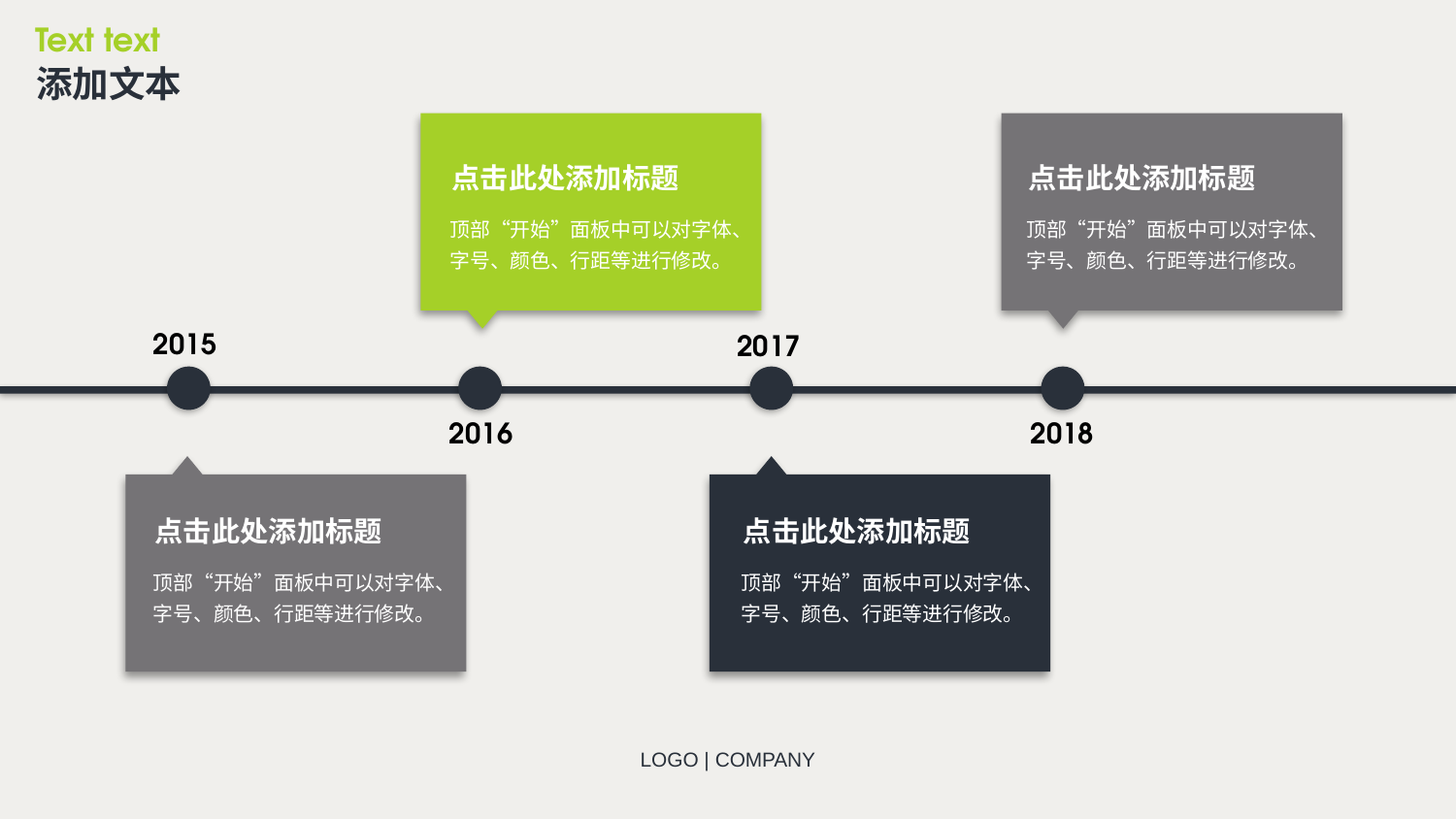

Text text
添加文本

点击此处添加标题
顶部“开始”面板中可以对字体、字号、颜色、行距等进行修改。
点击此处添加标题
顶部“开始”面板中可以对字体、字号、颜色、行距等进行修改。
2015
2017

2016
2018

点击此处添加标题
顶部“开始”面板中可以对字体、字号、颜色、行距等进行修改。
点击此处添加标题
顶部“开始”面板中可以对字体、字号、颜色、行距等进行修改。
LOGO | COMPANY